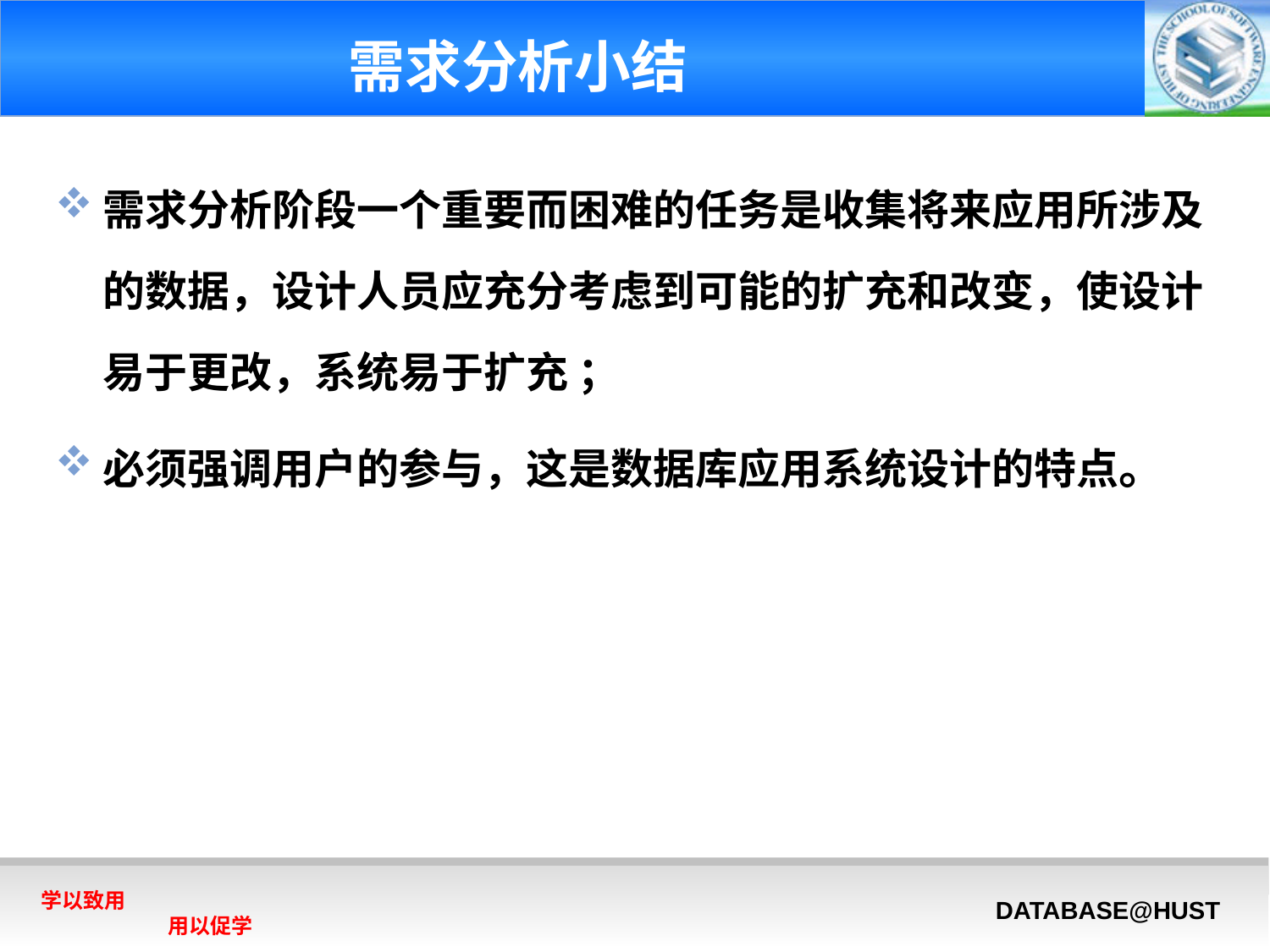

# 需求分析小结
需求分析阶段一个重要而困难的任务是收集将来应用所涉及的数据，设计人员应充分考虑到可能的扩充和改变，使设计易于更改，系统易于扩充 ；
必须强调用户的参与，这是数据库应用系统设计的特点。